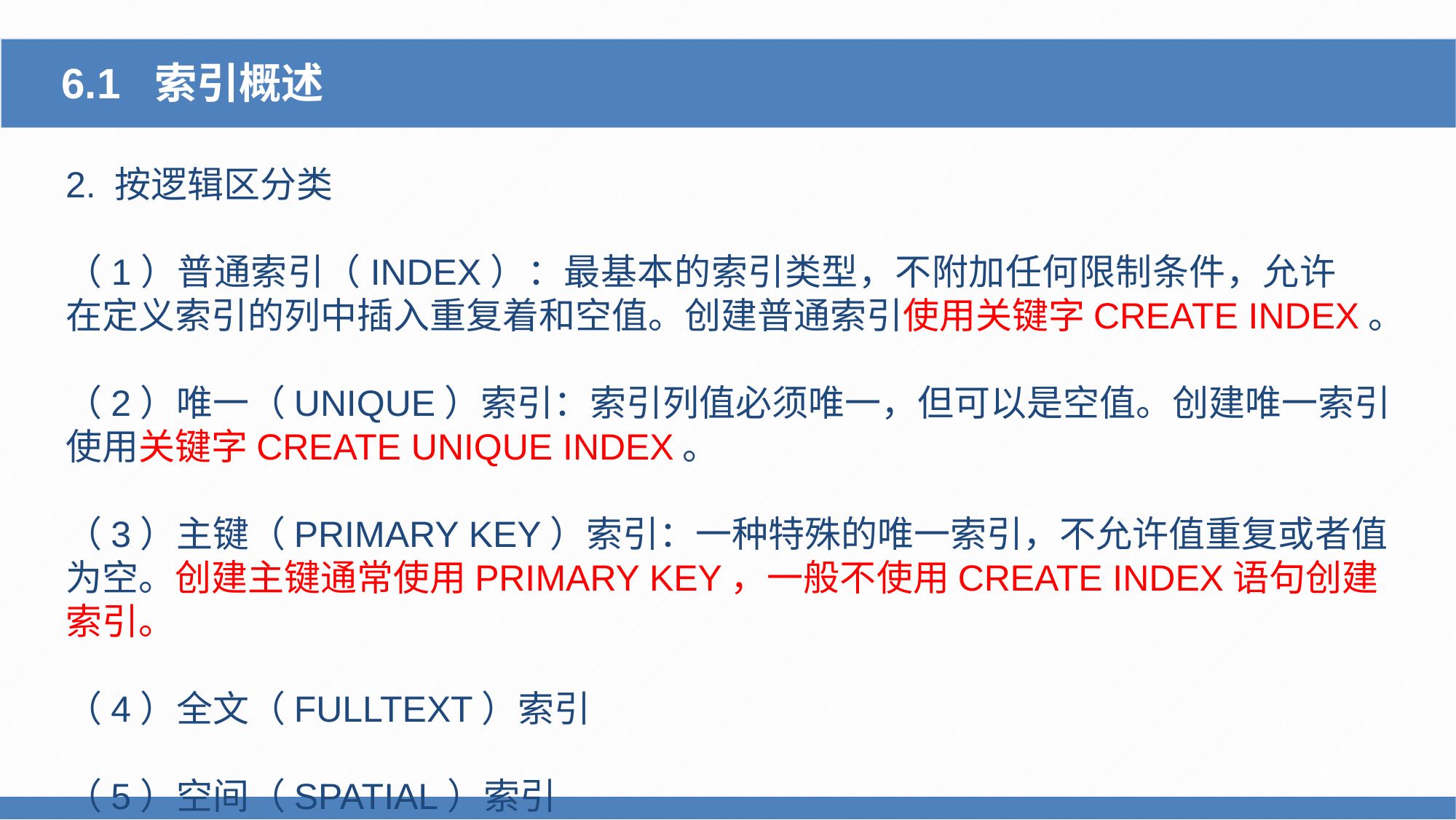

6.1  索引概述
2. 按逻辑区分类

（1）普通索引（INDEX）：最基本的索引类型，不附加任何限制条件，允许         在定义索引的列中插入重复着和空值。创建普通索引使用关键字CREATE INDEX。

（2）唯一（UNIQUE）索引：索引列值必须唯一，但可以是空值。创建唯一索引使用关键字CREATE UNIQUE INDEX。

（3）主键（PRIMARY KEY）索引：一种特殊的唯一索引，不允许值重复或者值为空。创建主键通常使用PRIMARY KEY，一般不使用CREATE INDEX语句创建索引。

（4）全文（FULLTEXT）索引

（5）空间（SPATIAL）索引